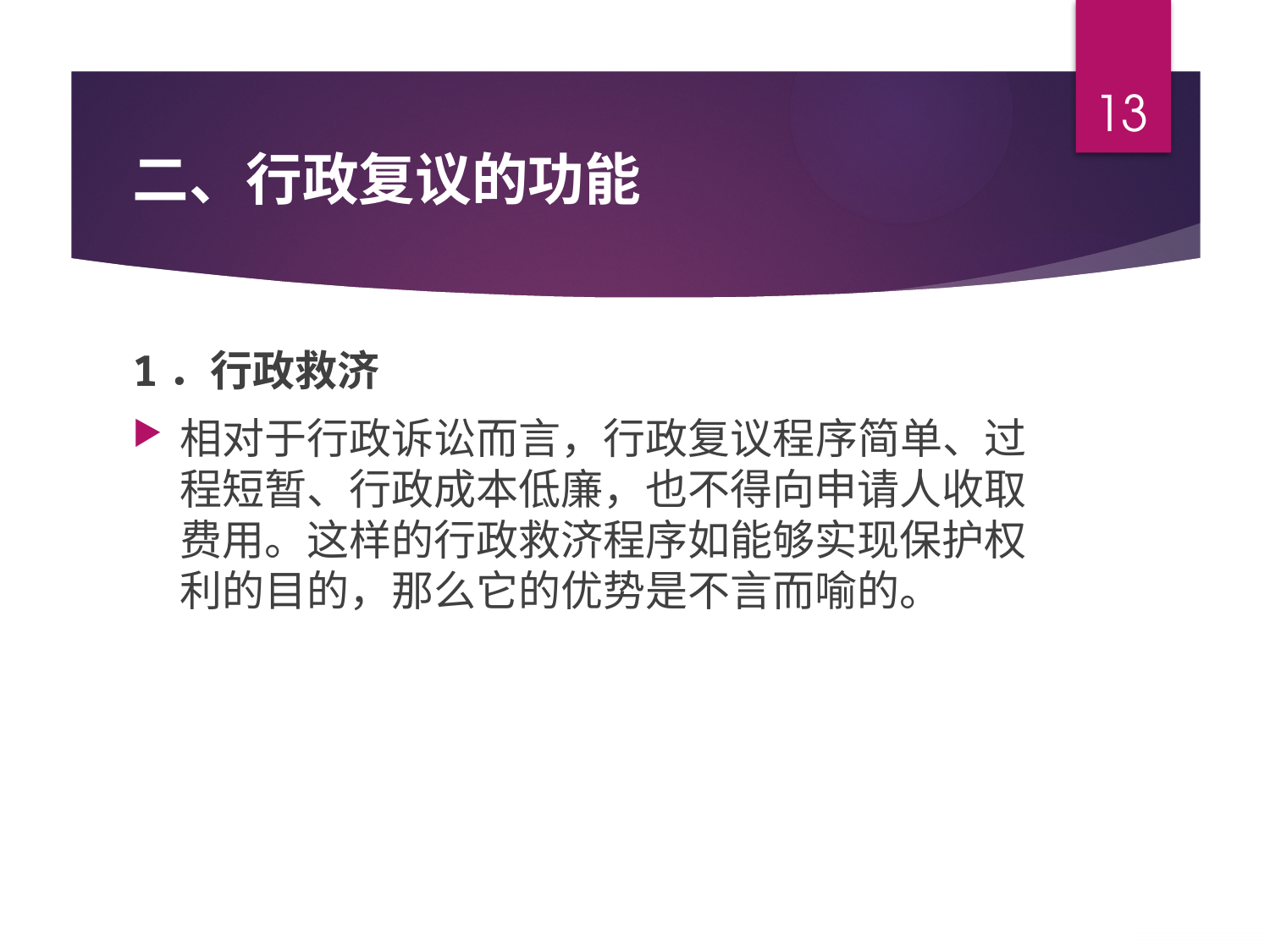

13
# 二、行政复议的功能
1．行政救济
相对于行政诉讼而言，行政复议程序简单、过程短暂、行政成本低廉，也不得向申请人收取费用。这样的行政救济程序如能够实现保护权利的目的，那么它的优势是不言而喻的。